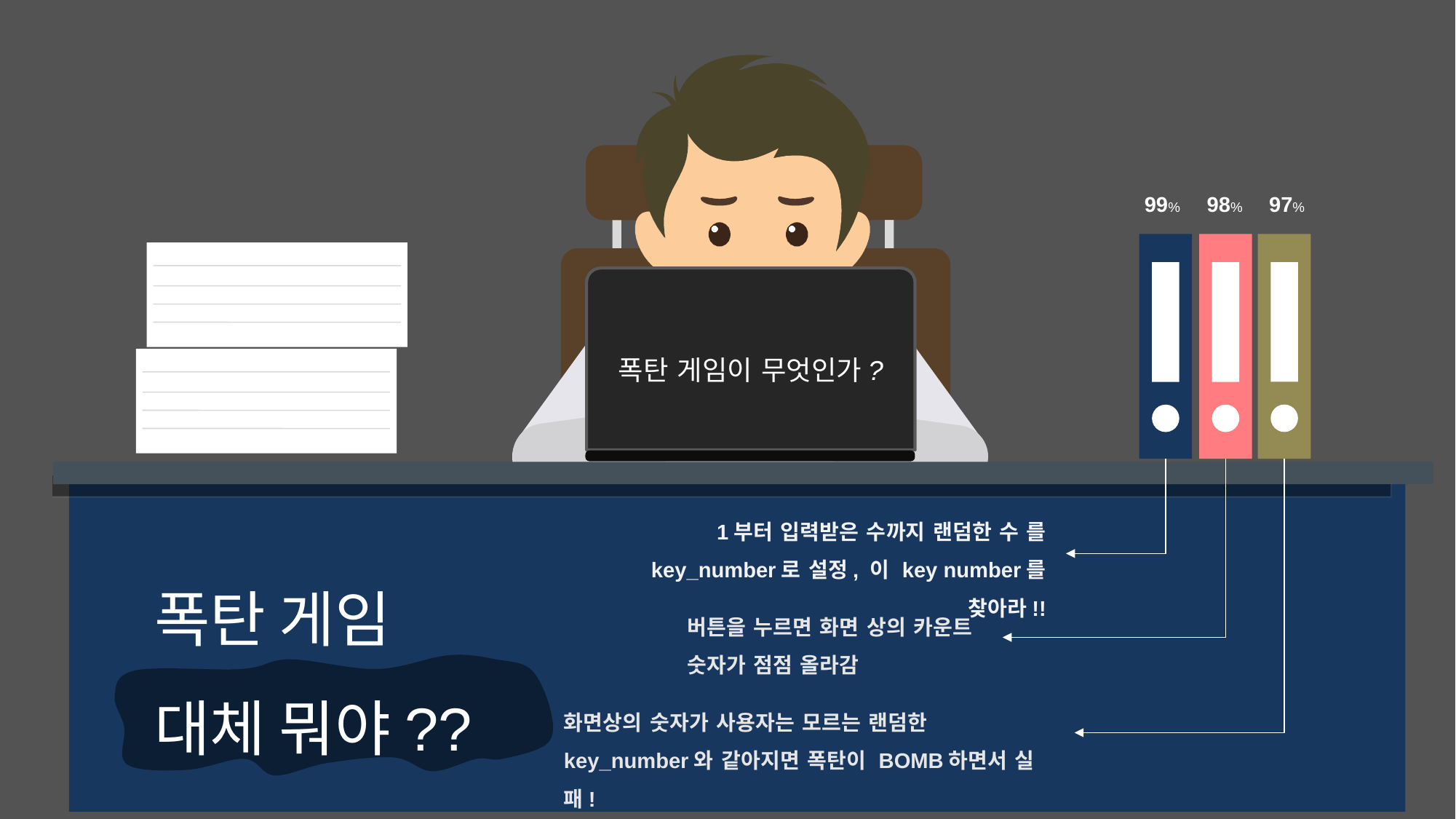

99%
98%
97%

폭탄 게임이 무엇인가?

1부터 입력받은 수까지 랜덤한 수 를 key_number로 설정, 이 key number를 찾아라!!

폭탄 게임
대체 뭐야??
버튼을 누르면 화면 상의 카운트 숫자가 점점 올라감

화면상의 숫자가 사용자는 모르는 랜덤한 key_number와 같아지면 폭탄이 BOMB하면서 실패!